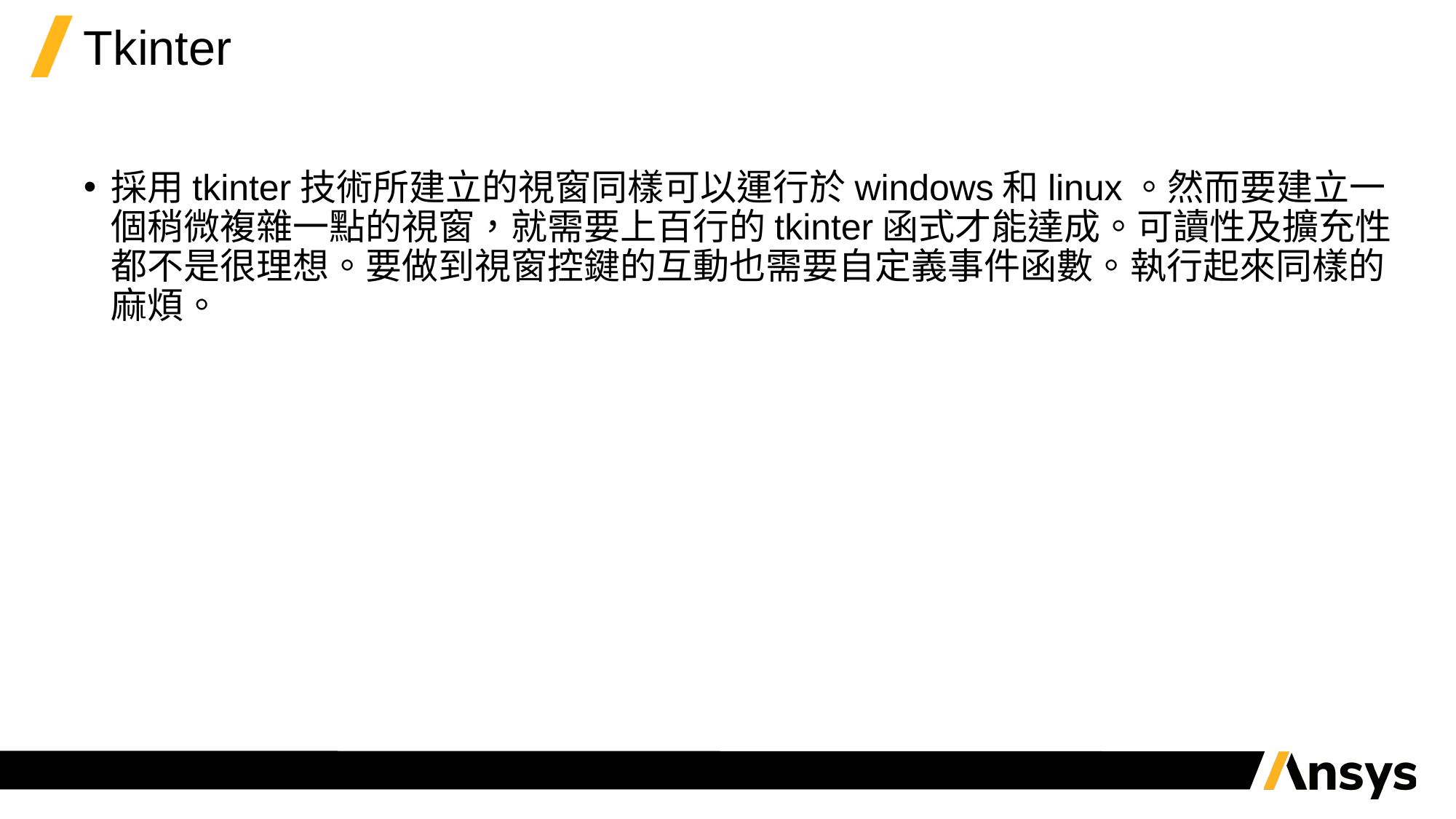

# Tkinter
採用tkinter技術所建立的視窗同樣可以運行於windows和linux。然而要建立一個稍微複雜一點的視窗，就需要上百行的tkinter函式才能達成。可讀性及擴充性都不是很理想。要做到視窗控鍵的互動也需要自定義事件函數。執行起來同樣的麻煩。